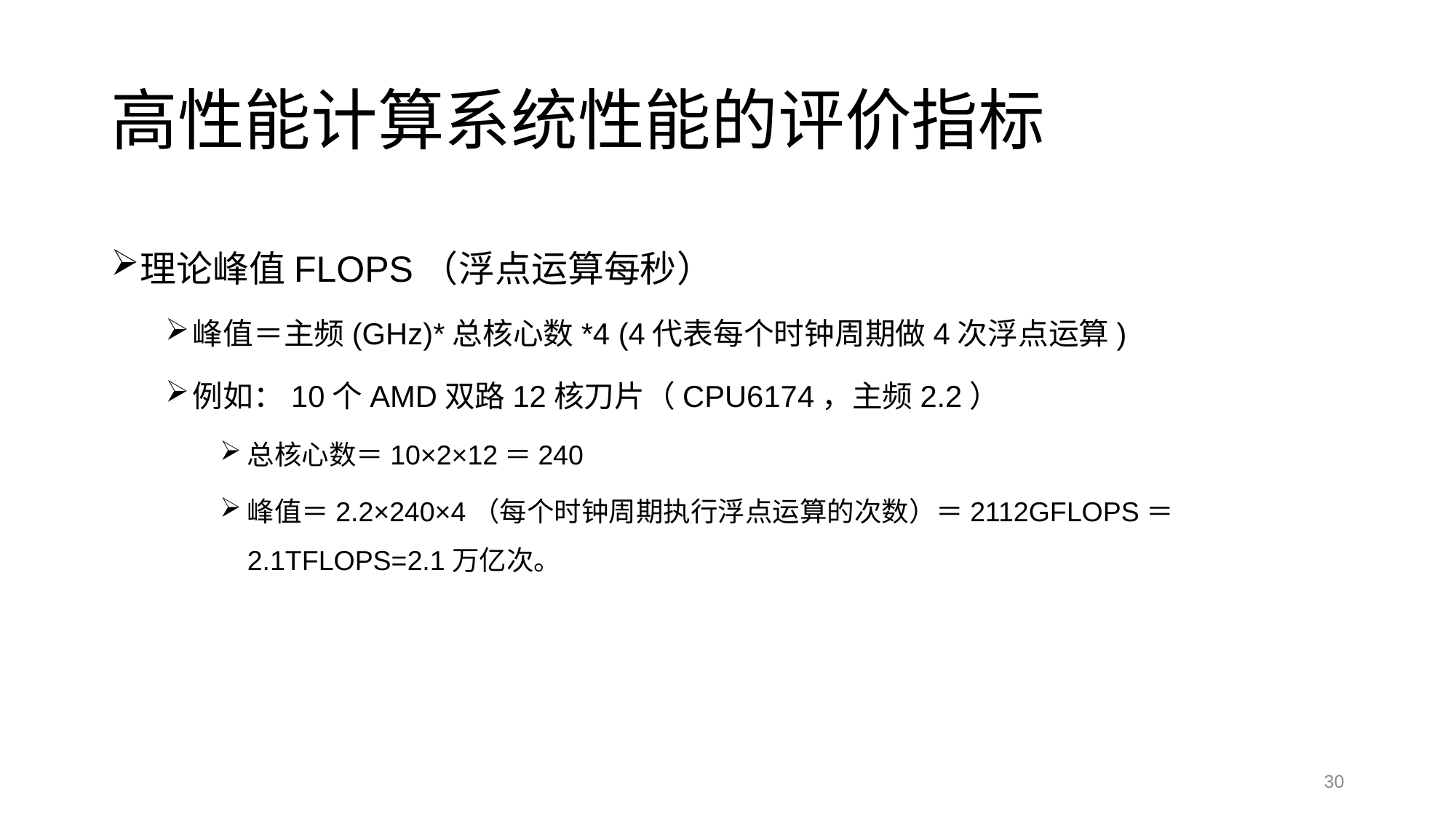

# 高性能计算系统性能的评价指标
理论峰值FLOPS（浮点运算每秒）
峰值＝主频(GHz)*总核心数*4 (4代表每个时钟周期做4次浮点运算)
例如：10个AMD双路12核刀片（CPU6174，主频2.2）
总核心数＝10×2×12＝240
峰值＝2.2×240×4（每个时钟周期执行浮点运算的次数）＝2112GFLOPS＝2.1TFLOPS=2.1万亿次。

30